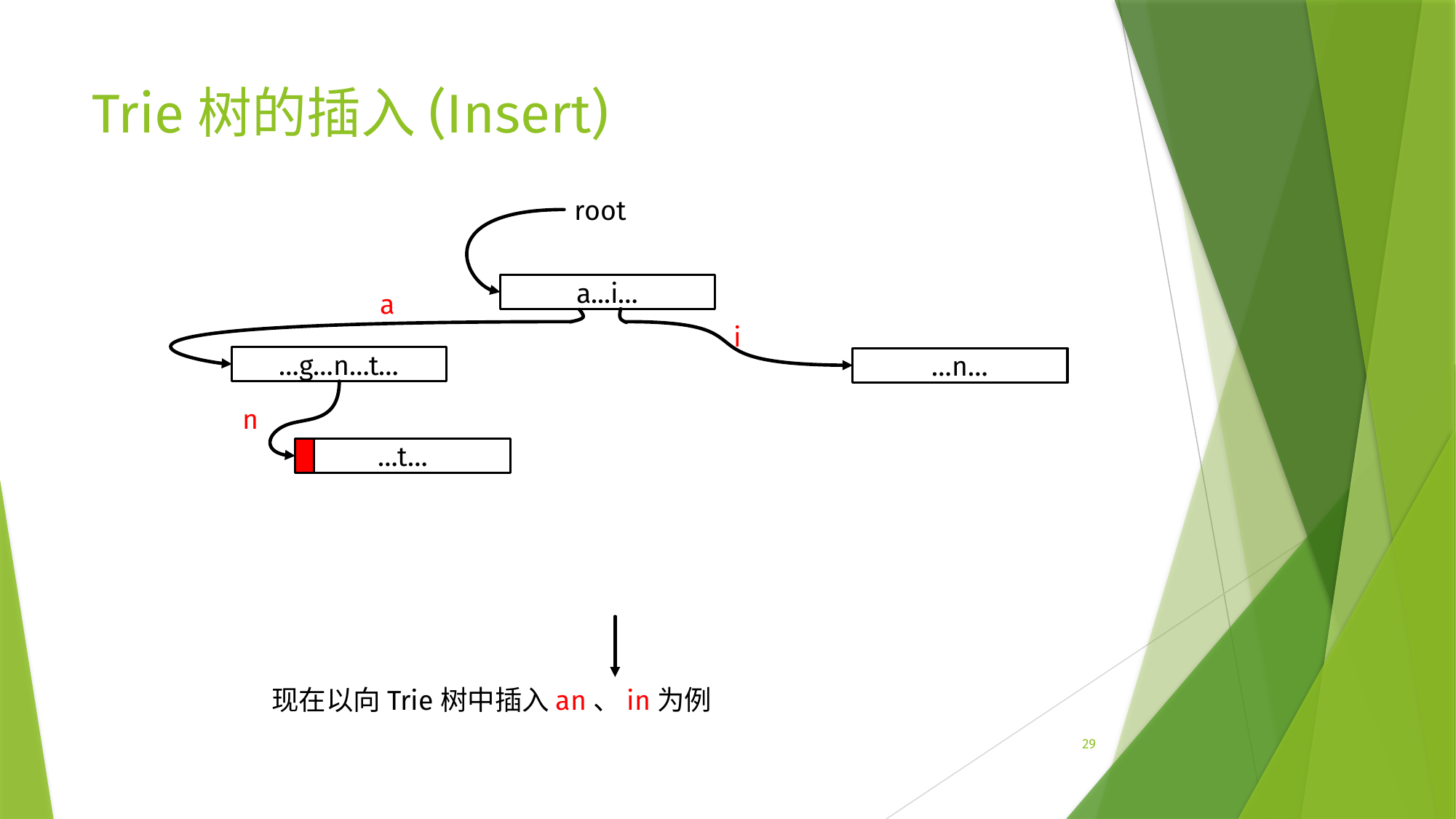

# Trie树的插入(Insert)
root

a...i…
a

i
…g…n…t…
…n…
n
…t…

现在以向Trie树中插入an、in为例
29